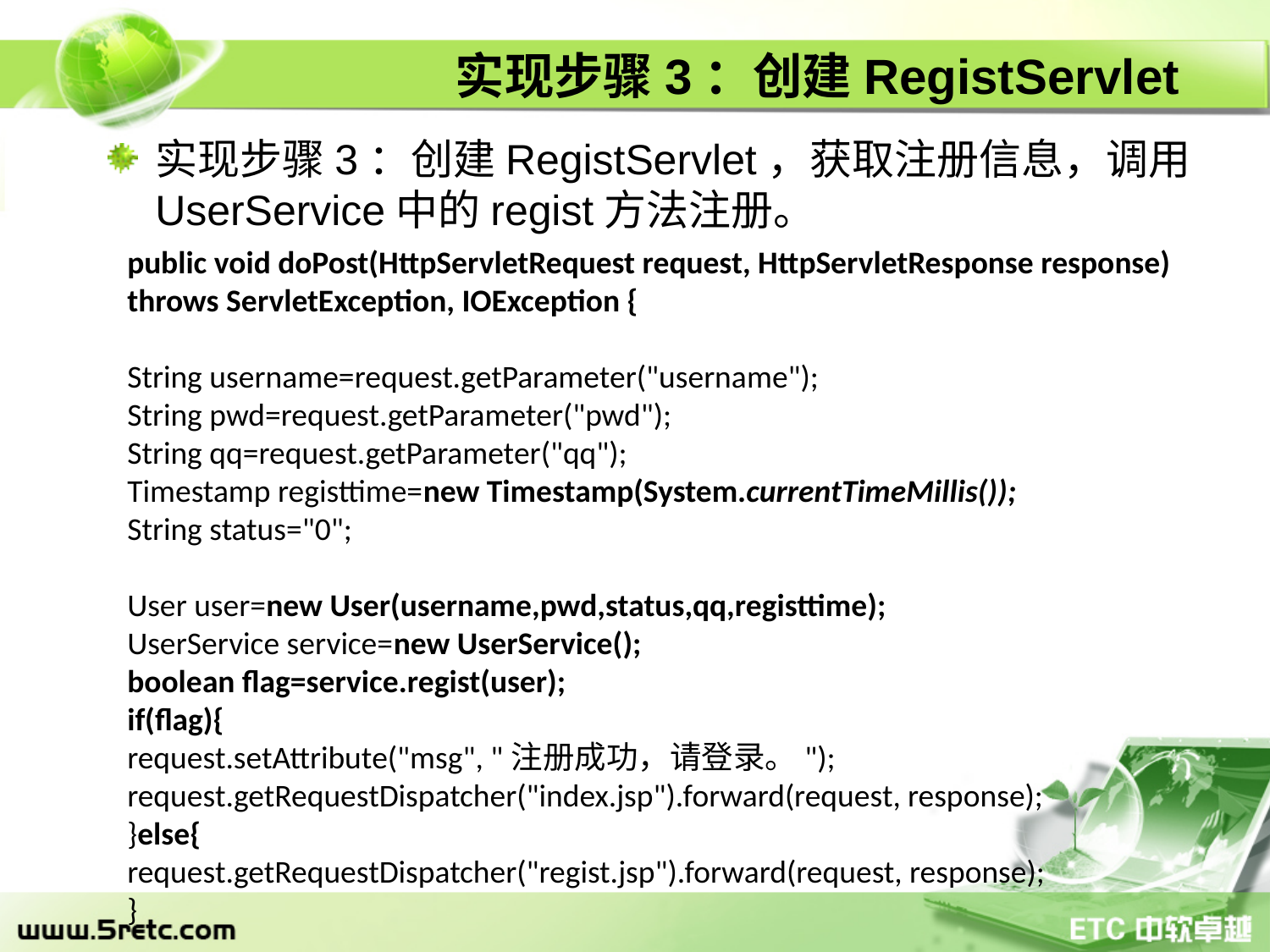

# 实现步骤3：创建RegistServlet
实现步骤3：创建RegistServlet，获取注册信息，调用UserService中的regist方法注册。
public void doPost(HttpServletRequest request, HttpServletResponse response)
throws ServletException, IOException {

String username=request.getParameter("username");
String pwd=request.getParameter("pwd");
String qq=request.getParameter("qq");
Timestamp registtime=new Timestamp(System.currentTimeMillis());
String status="0";

User user=new User(username,pwd,status,qq,registtime);
UserService service=new UserService();
boolean flag=service.regist(user);
if(flag){
request.setAttribute("msg", "注册成功，请登录。");
request.getRequestDispatcher("index.jsp").forward(request, response);
}else{
request.getRequestDispatcher("regist.jsp").forward(request, response);
}

}